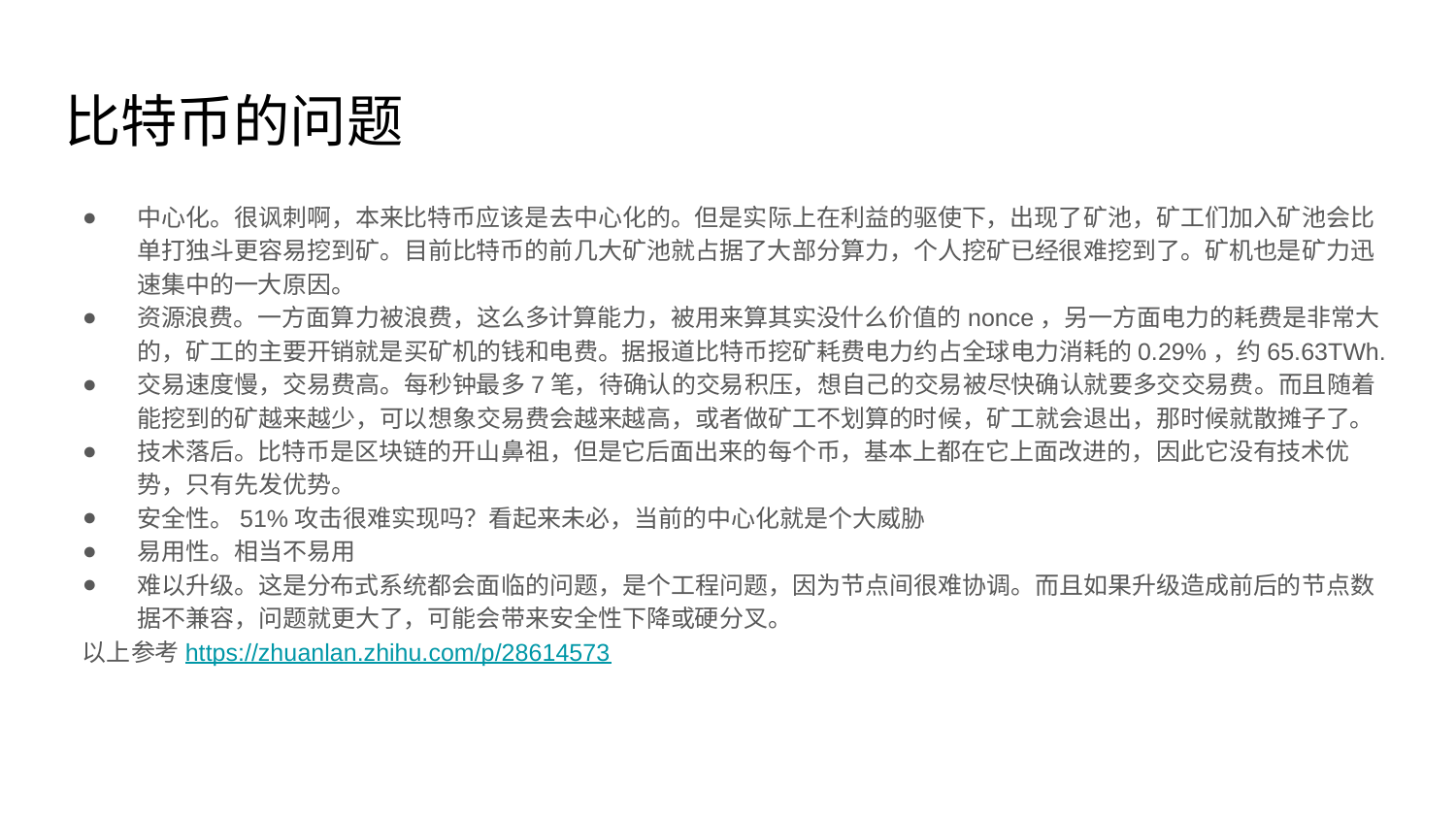

# 比特币的问题
中心化。很讽刺啊，本来比特币应该是去中心化的。但是实际上在利益的驱使下，出现了矿池，矿工们加入矿池会比单打独斗更容易挖到矿。目前比特币的前几大矿池就占据了大部分算力，个人挖矿已经很难挖到了。矿机也是矿力迅速集中的一大原因。
资源浪费。一方面算力被浪费，这么多计算能力，被用来算其实没什么价值的nonce，另一方面电力的耗费是非常大的，矿工的主要开销就是买矿机的钱和电费。据报道比特币挖矿耗费电力约占全球电力消耗的0.29%，约65.63TWh.
交易速度慢，交易费高。每秒钟最多7笔，待确认的交易积压，想自己的交易被尽快确认就要多交交易费。而且随着能挖到的矿越来越少，可以想象交易费会越来越高，或者做矿工不划算的时候，矿工就会退出，那时候就散摊子了。
技术落后。比特币是区块链的开山鼻祖，但是它后面出来的每个币，基本上都在它上面改进的，因此它没有技术优势，只有先发优势。
安全性。51%攻击很难实现吗？看起来未必，当前的中心化就是个大威胁
易用性。相当不易用
难以升级。这是分布式系统都会面临的问题，是个工程问题，因为节点间很难协调。而且如果升级造成前后的节点数据不兼容，问题就更大了，可能会带来安全性下降或硬分叉。
以上参考https://zhuanlan.zhihu.com/p/28614573